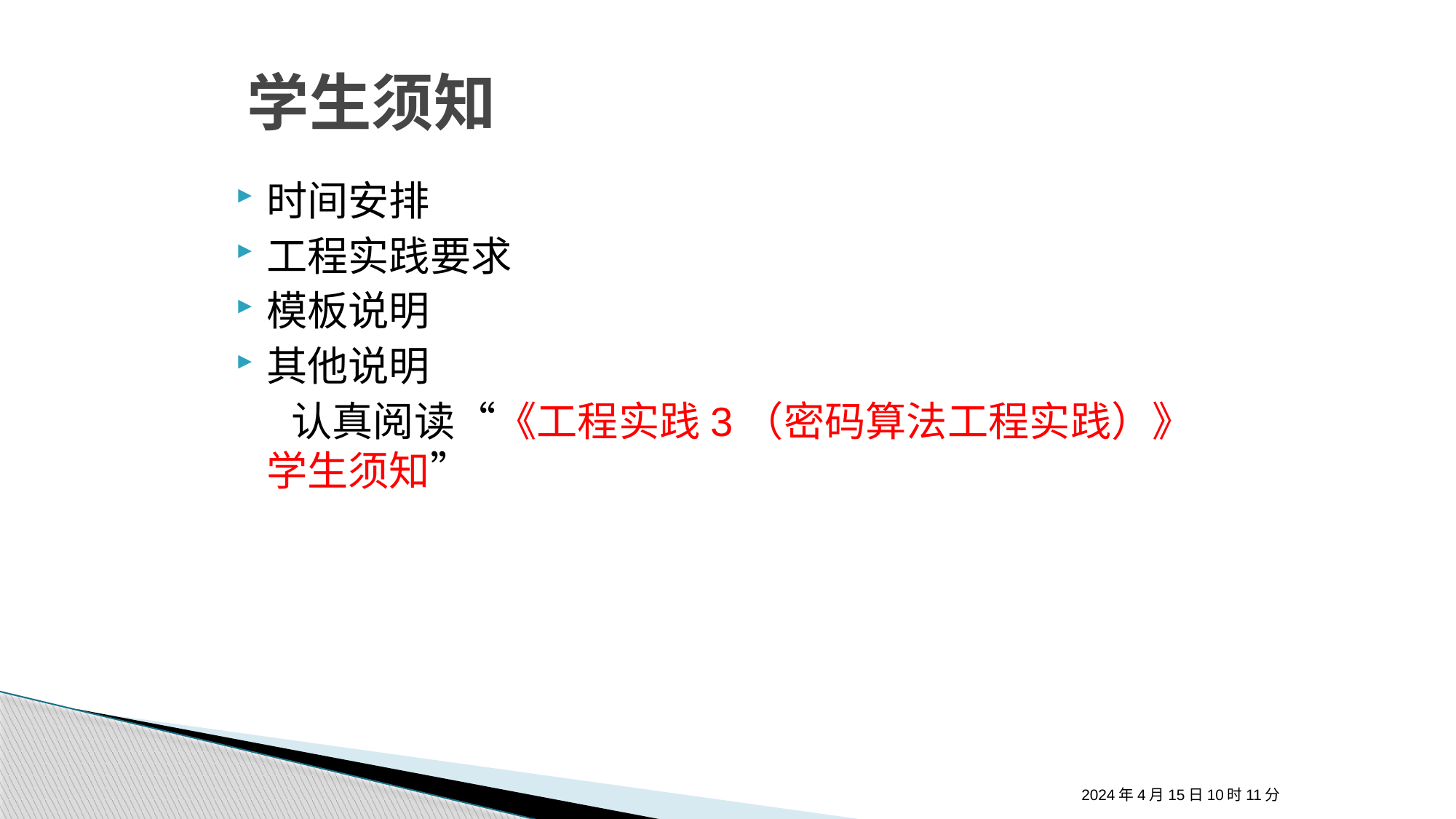

# 学生须知
时间安排
工程实践要求
模板说明
其他说明
     认真阅读“《工程实践3（密码算法工程实践）》学生须知”
2024年4月15日10时11分